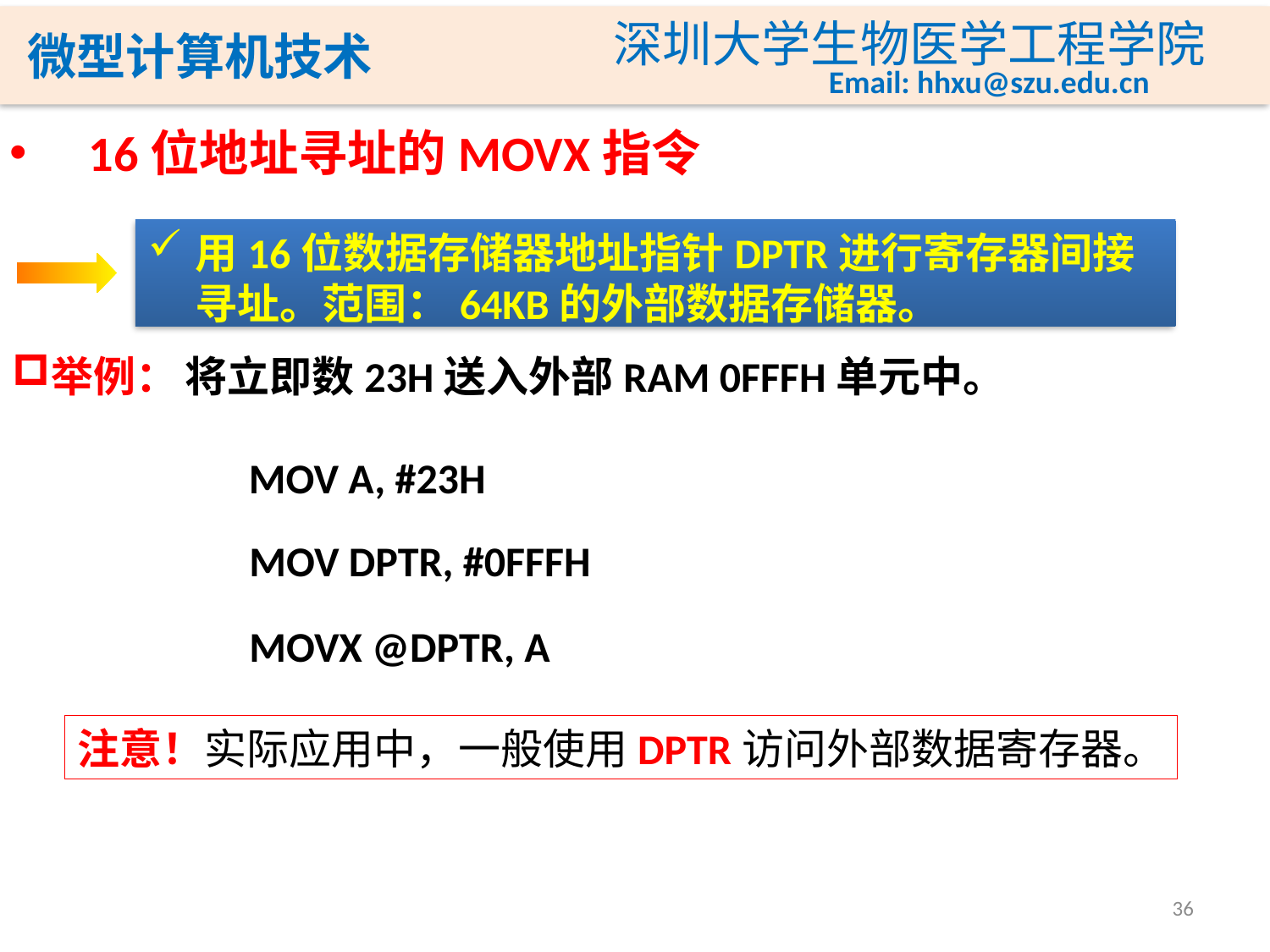

# 16位地址寻址的MOVX指令
用16位数据存储器地址指针DPTR进行寄存器间接寻址。范围：64KB的外部数据存储器。

举例：
将立即数23H送入外部RAM 0FFFH单元中。
MOV A, #23H
MOV DPTR, #0FFFH
MOVX @DPTR, A
注意！实际应用中，一般使用DPTR访问外部数据寄存器。
36